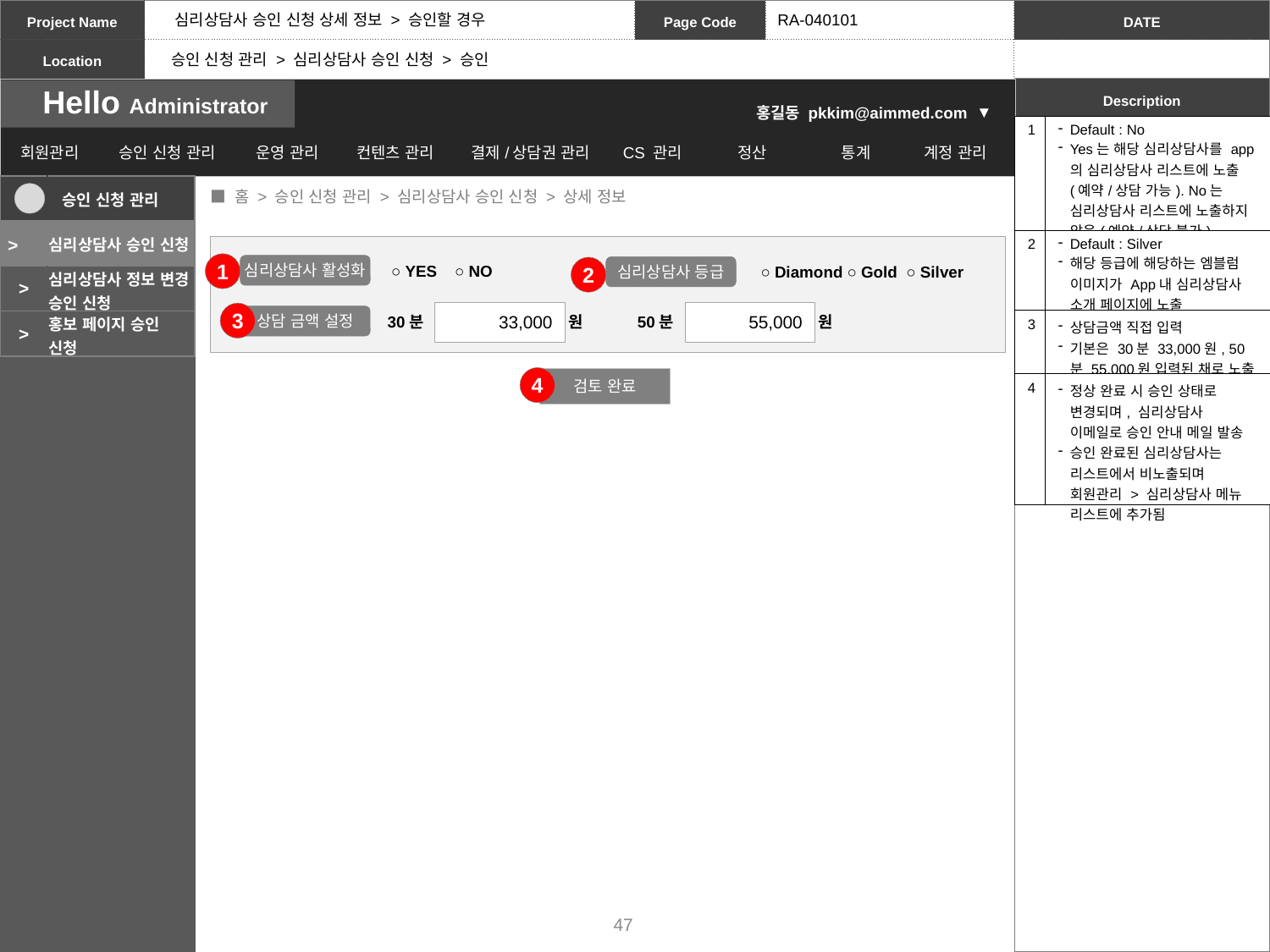

심리상담사 승인 신청 상세 정보 > 승인할 경우
RA-040101
승인 신청 관리 > 심리상담사 승인 신청 > 승인
| 1 | Default : No Yes는 해당 심리상담사를 app의 심리상담사 리스트에 노출(예약/상담 가능). No는 심리상담사 리스트에 노출하지 않음(예약/상담 불가) |
| --- | --- |
| 2 | Default : Silver 해당 등급에 해당하는 엠블럼 이미지가 App내 심리상담사 소개 페이지에 노출 |
| 3 | 상담금액 직접 입력 기본은 30분 33,000원, 50분 55,000원 입력된 채로 노출 |
| 4 | 정상 완료 시 승인 상태로 변경되며, 심리상담사 이메일로 승인 안내 메일 발송 승인 완료된 심리상담사는 리스트에서 비노출되며 회원관리 > 심리상담사 메뉴 리스트에 추가됨 |
   ■ 홈 > 승인 신청 관리 > 심리상담사 승인 신청 > 상세 정보

|  | 승인 신청 관리 |
| --- | --- |
| > | 심리상담사 승인 신청 |
| > | 심리상담사 정보 변경 승인 신청 |
| > | 홍보 페이지 승인 신청 |

1
  ○ YES    ○ NO
심리상담사 활성화
  ○ Diamond ○ Gold  ○ Silver
심리상담사 등급
2
33,000
55,000
3
상담 금액 설정
30분
원
50분
원
4
검토 완료
47